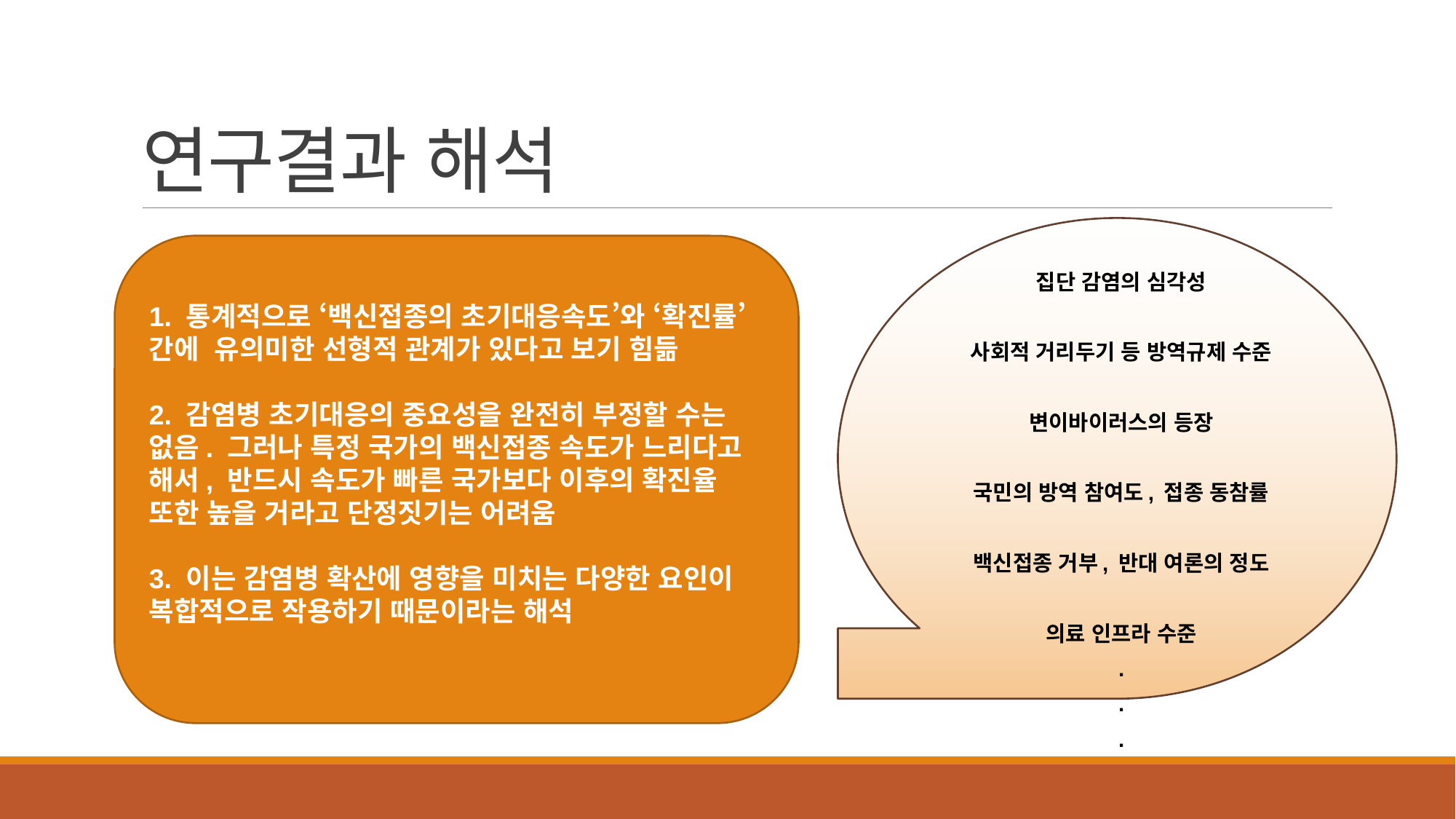

# 연구결과 해석

1. 통계적으로 ‘백신접종의 초기대응속도’와 ‘확진률’간에  유의미한 선형적 관계가 있다고 보기 힘듦

2. 감염병 초기대응의 중요성을 완전히 부정할 수는 없음. 그러나 특정 국가의 백신접종 속도가 느리다고 해서, 반드시 속도가 빠른 국가보다 이후의 확진율 또한 높을 거라고 단정짓기는 어려움

3. 이는 감염병 확산에 영향을 미치는 다양한 요인이 복합적으로 작용하기 때문이라는 해석

집단 감염의 심각성

사회적 거리두기 등 방역규제 수준

변이바이러스의 등장

국민의 방역 참여도, 접종 동참률

백신접종 거부, 반대 여론의 정도

의료 인프라 수준
.
.
.